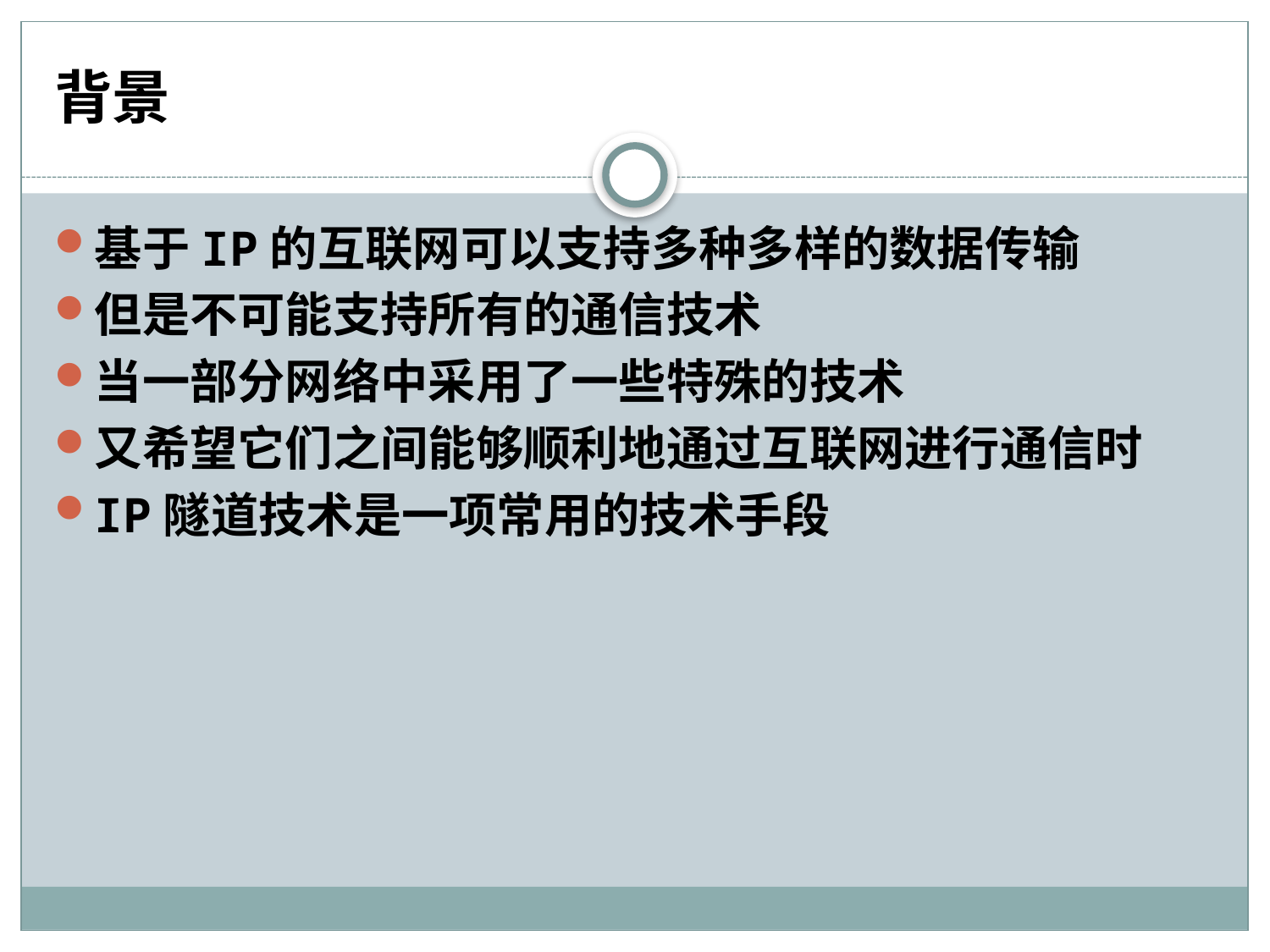

# 背景
基于IP的互联网可以支持多种多样的数据传输
但是不可能支持所有的通信技术
当一部分网络中采用了一些特殊的技术
又希望它们之间能够顺利地通过互联网进行通信时
IP隧道技术是一项常用的技术手段